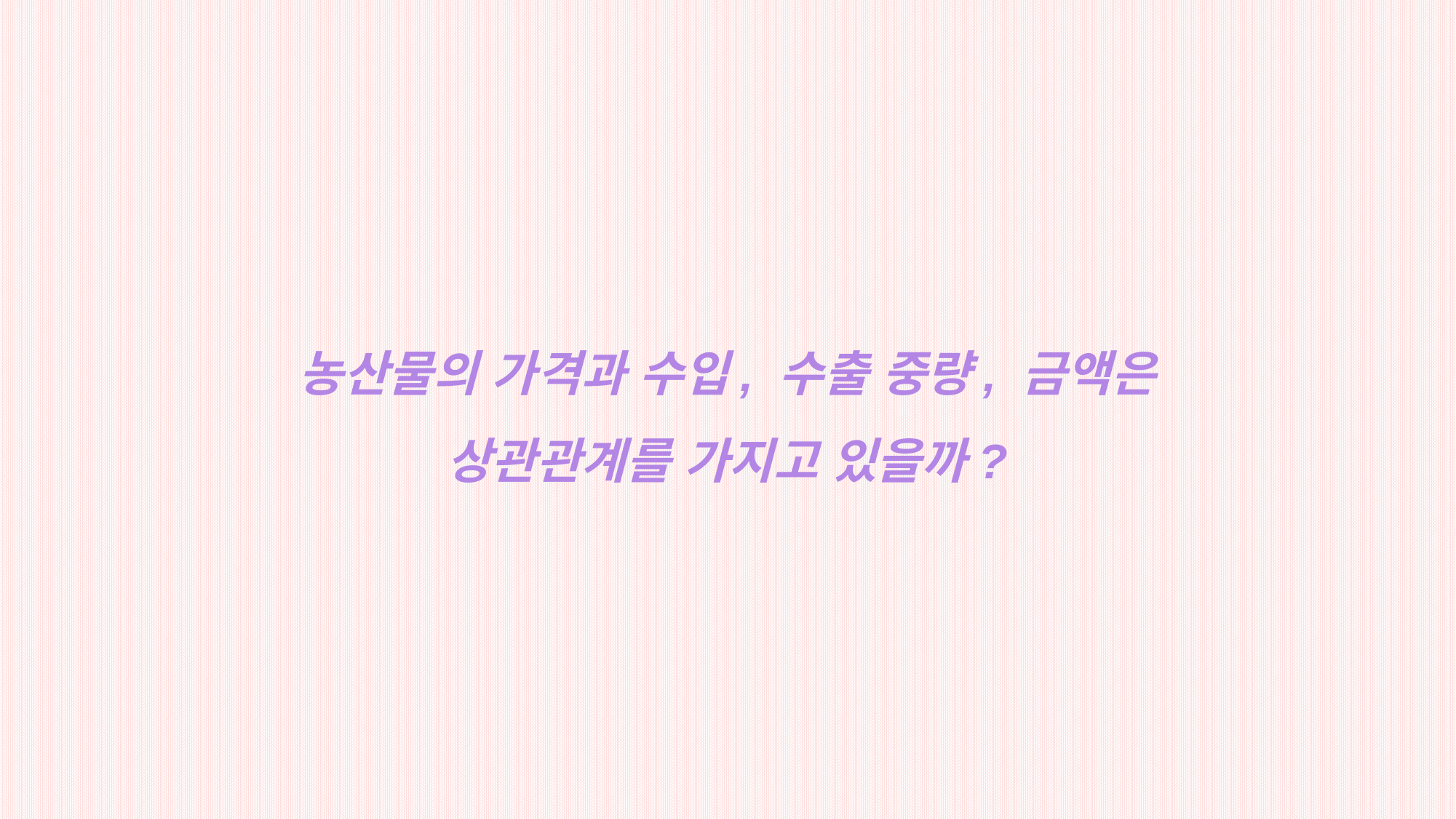

농산물의 가격과 수입, 수출 중량, 금액은
상관관계를 가지고 있을까?